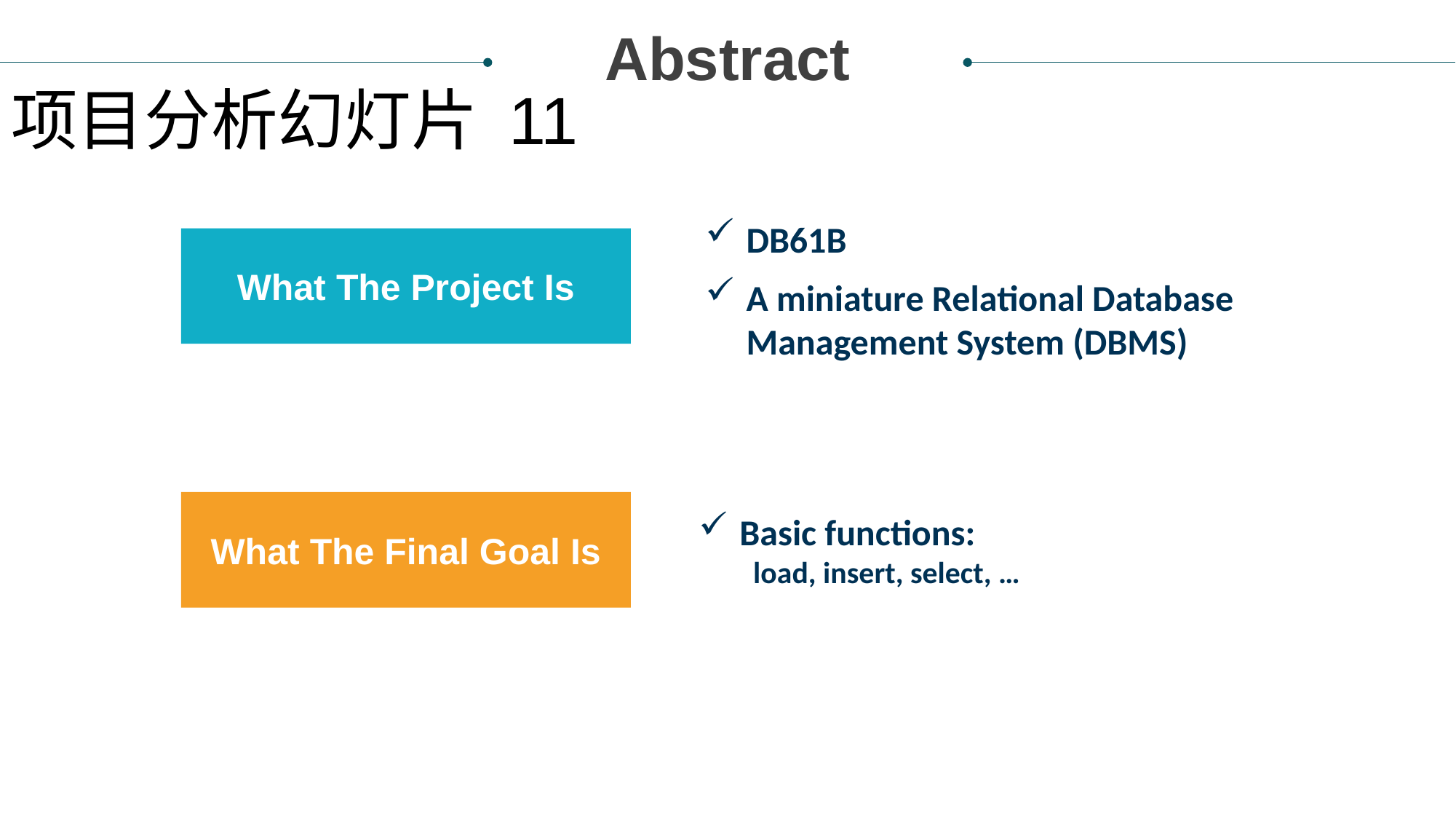

Abstract
项目分析幻灯片 11
DB61B
A miniature Relational Database Management System (DBMS)
What The Project Is
What The Final Goal Is
Basic functions:
load, insert, select, …